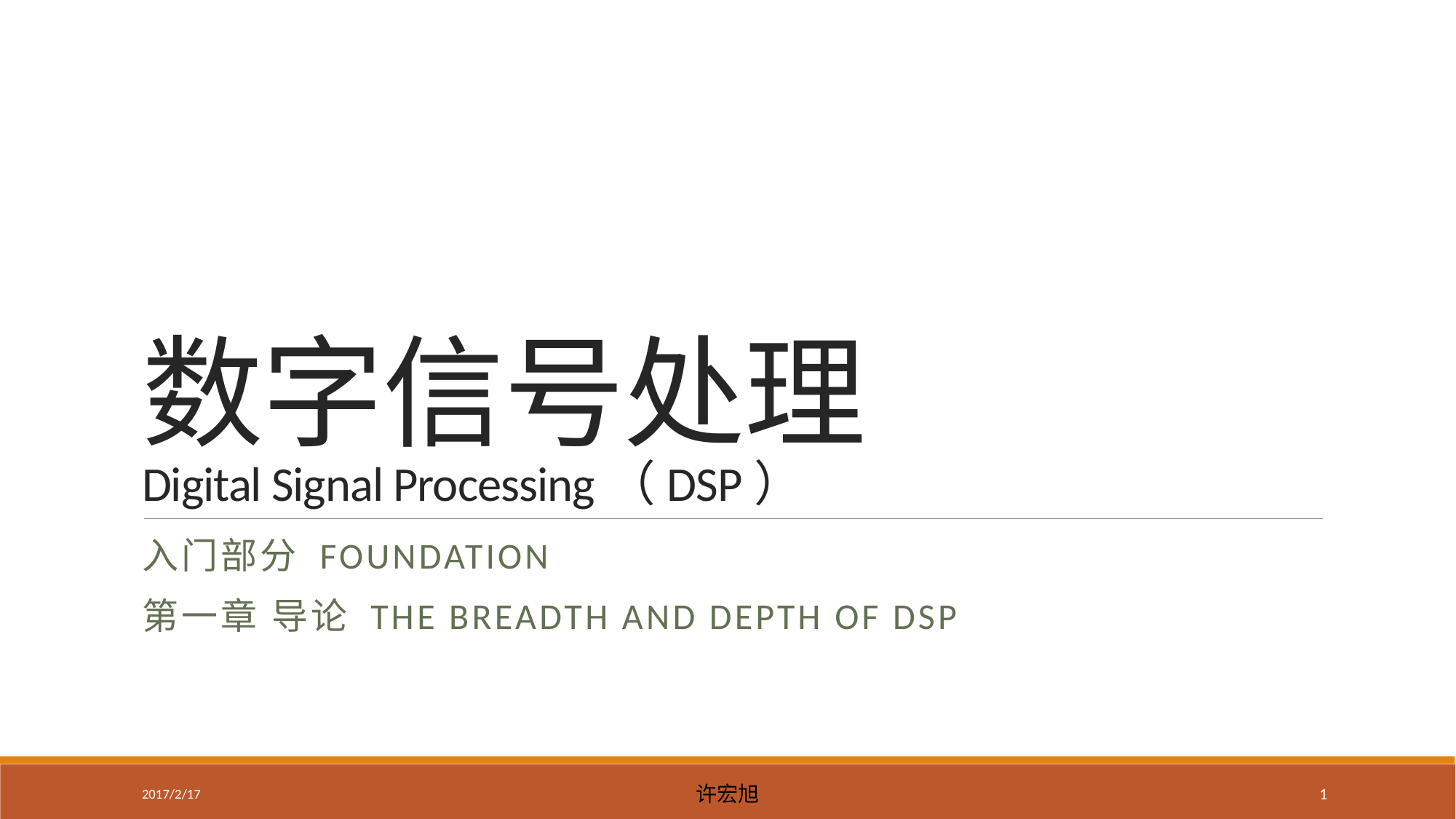

# 数字信号处理 Digital Signal Processing（DSP）
入门部分 Foundation
第一章 导论 The Breadth and Depth of DSP
2017/2/17
许宏旭
1